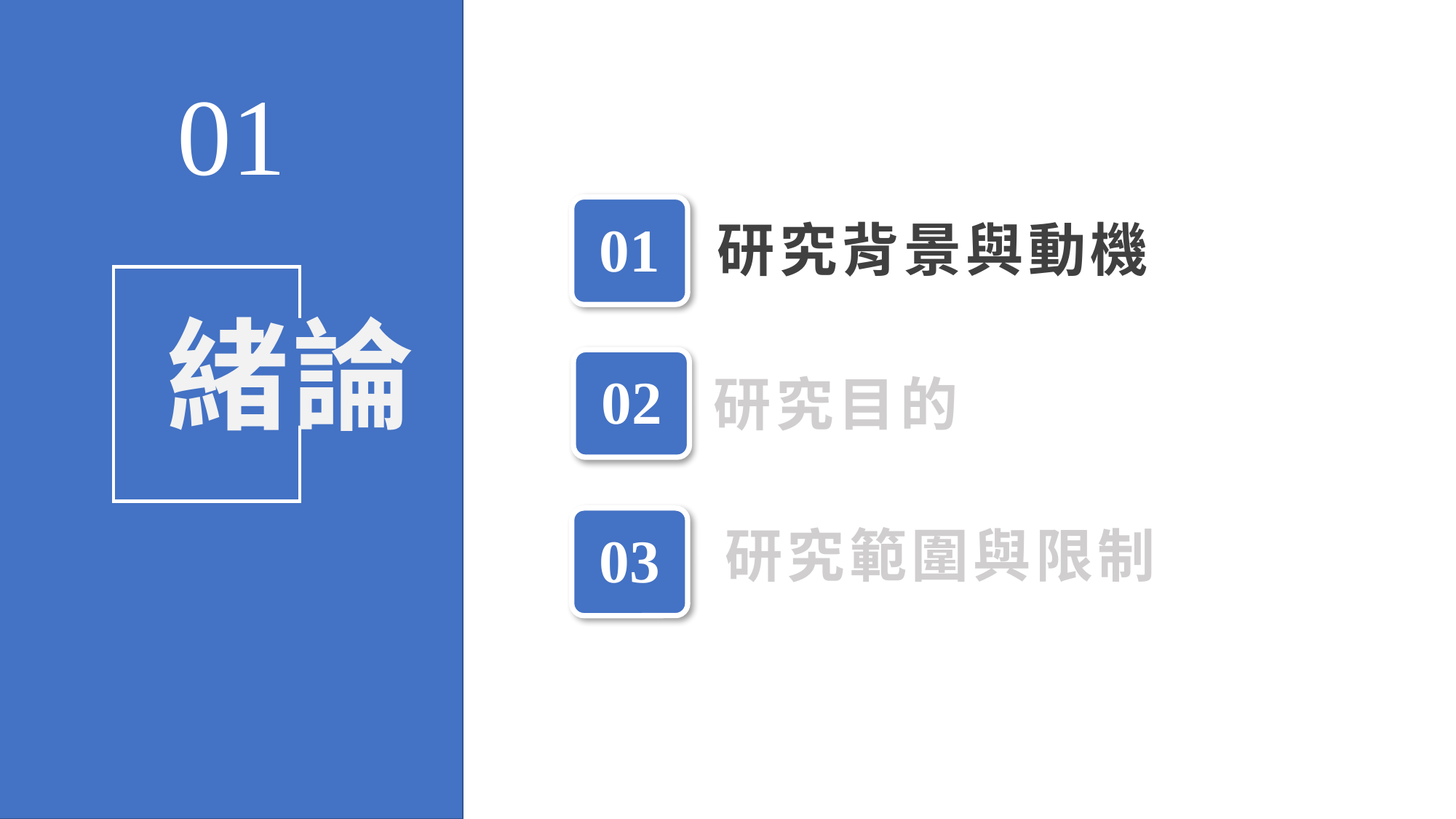

01

01
研究背景與動機

緒論

02
研究目的

03
研究範圍與限制